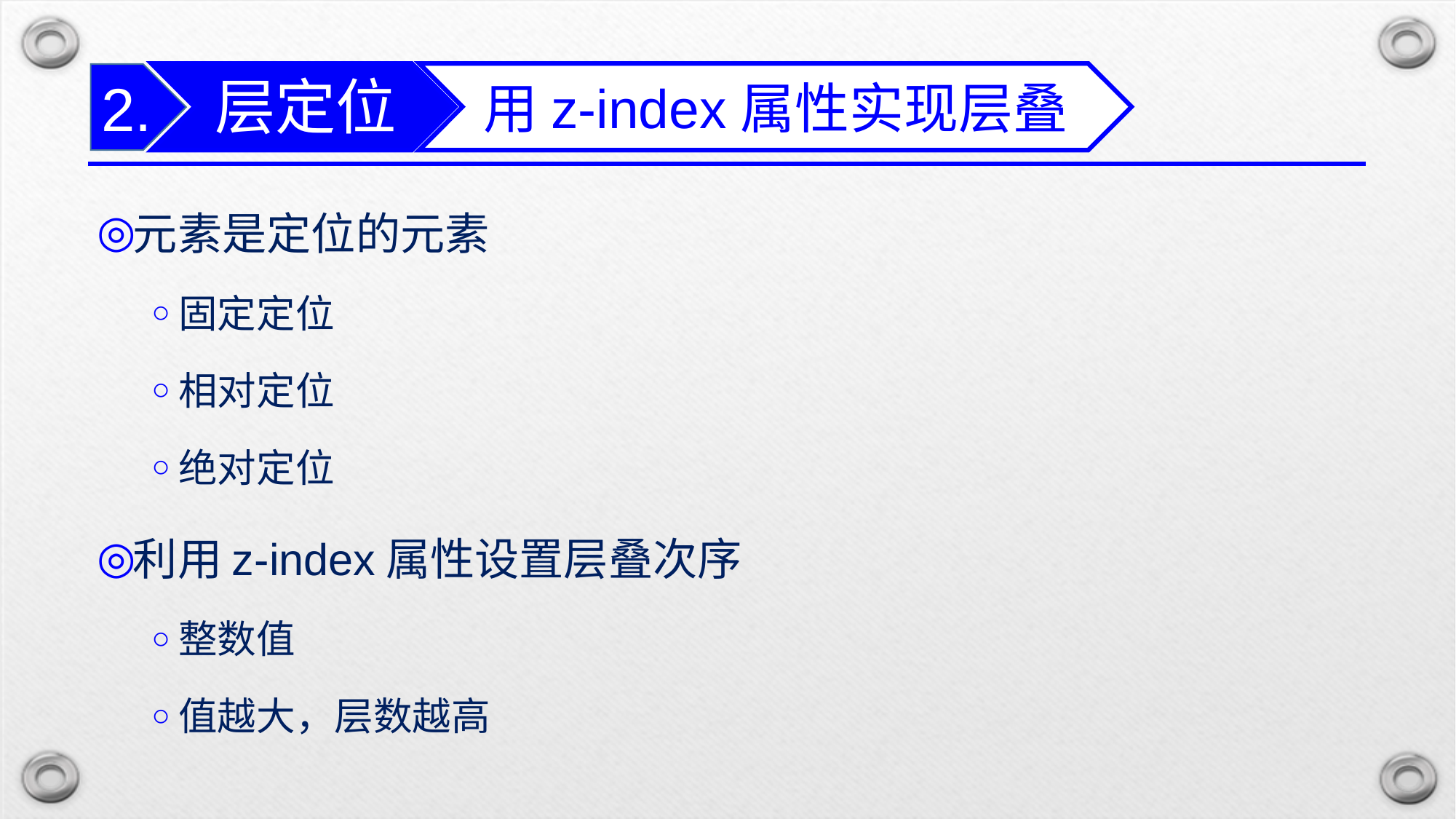

层定位

用z-index属性实现层叠
2.
元素是定位的元素
固定定位
相对定位
绝对定位
利用z-index属性设置层叠次序
整数值
值越大，层数越高